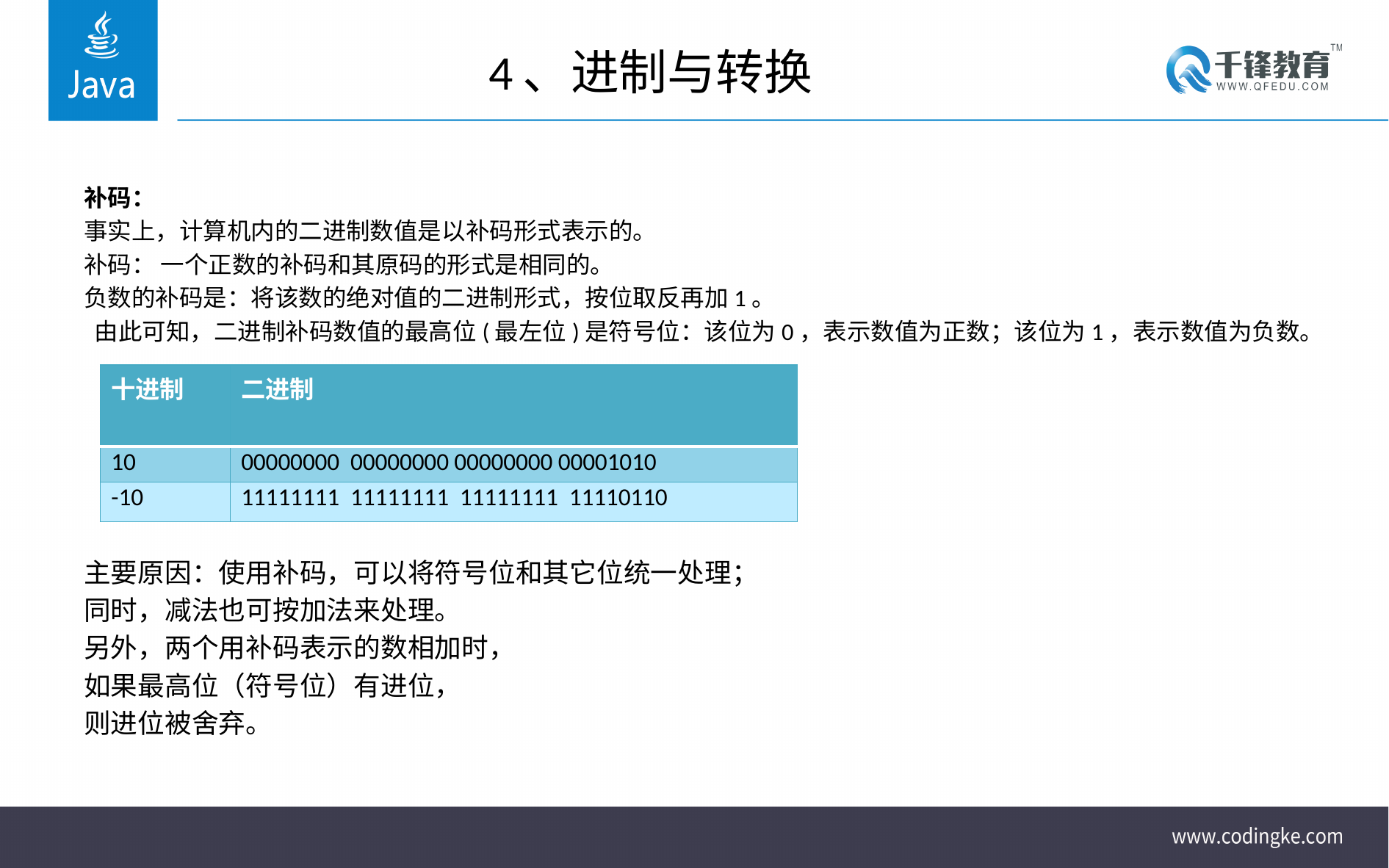

# 4、进制与转换
补码：
事实上，计算机内的二进制数值是以补码形式表示的。
补码： 一个正数的补码和其原码的形式是相同的。
负数的补码是：将该数的绝对值的二进制形式，按位取反再加1。
 由此可知，二进制补码数值的最高位(最左位)是符号位：该位为0，表示数值为正数；该位为1，表示数值为负数。

主要原因：使用补码，可以将符号位和其它位统一处理；
同时，减法也可按加法来处理。
另外，两个用补码表示的数相加时，
如果最高位（符号位）有进位，
则进位被舍弃。
| 十进制 | 二进制 |
| --- | --- |
| 10 | 00000000 00000000 00000000 00001010 |
| -10 | 11111111 11111111 11111111 11110110 |